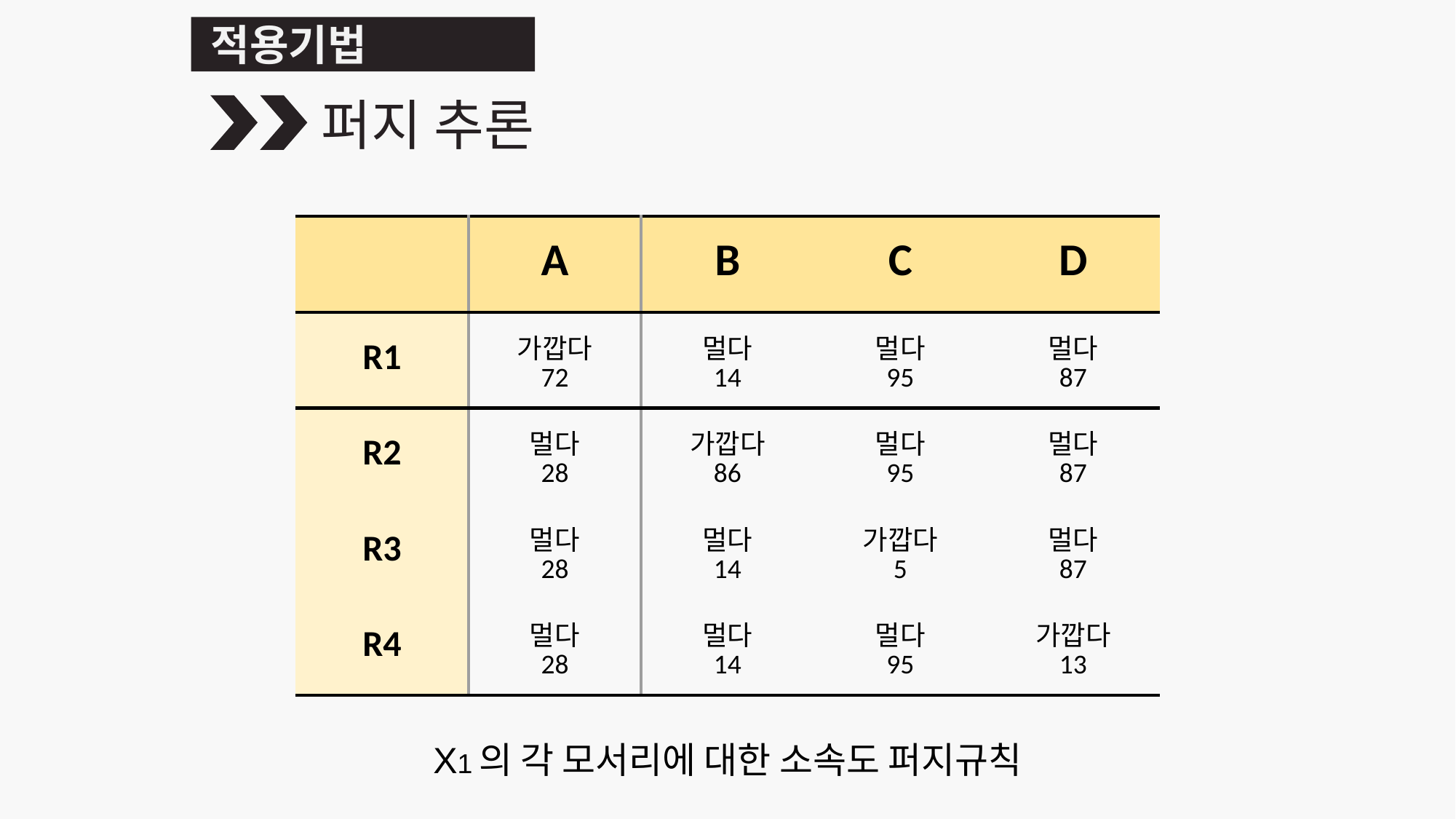

적용기법

퍼지 추론

|  | A | B | C | D |
| --- | --- | --- | --- | --- |
| R1 | 가깝다 72 | 멀다 14 | 멀다 95 | 멀다 87 |
| R2 | 멀다 28 | 가깝다 86 | 멀다 95 | 멀다 87 |
| R3 | 멀다 28 | 멀다 14 | 가깝다 5 | 멀다 87 |
| R4 | 멀다 28 | 멀다 14 | 멀다 95 | 가깝다 13 |

X1의 각 모서리에 대한 소속도 퍼지규칙